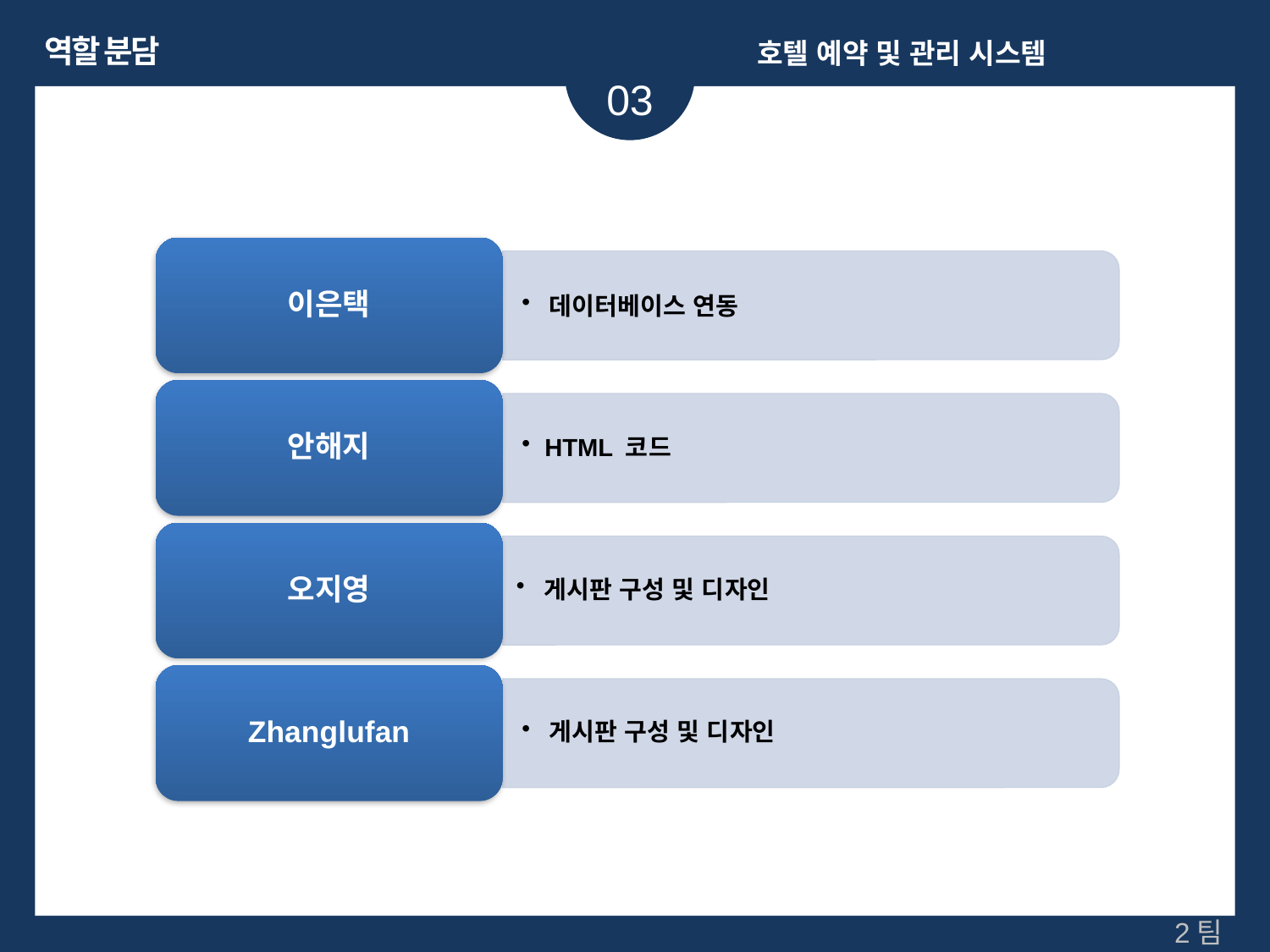

역할 분담
호텔 예약 및 관리 시스템
03

이은택

 데이터베이스 연동

안해지

 HTML 코드

오지영

 게시판 구성 및 디자인

Zhanglufan

 게시판 구성 및 디자인
2팀